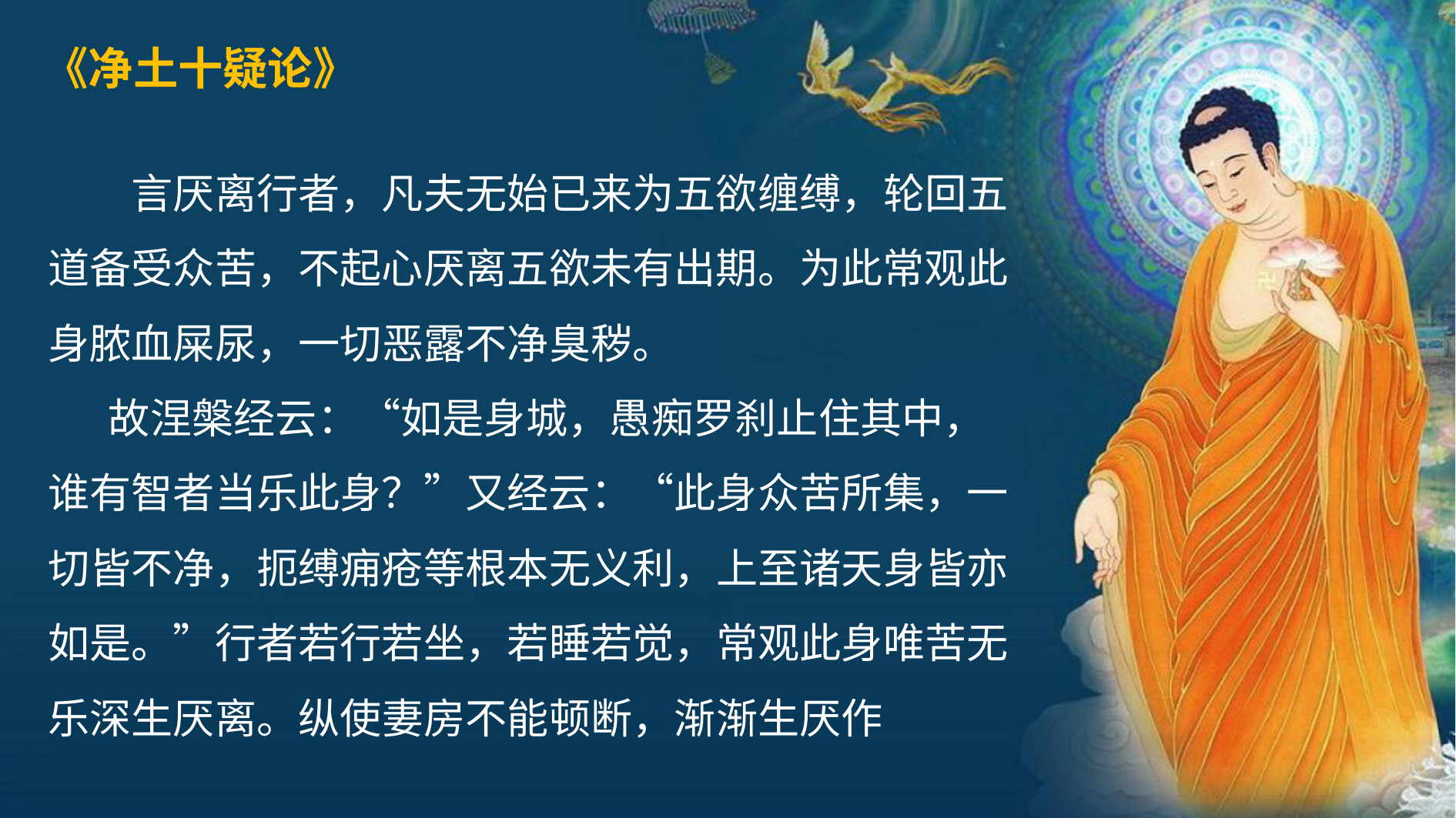

《净土十疑论》
　　言厌离行者，凡夫无始已来为五欲缠缚，轮回五道备受众苦，不起心厌离五欲未有出期。为此常观此身脓血屎尿，一切恶露不净臭秽。
　  故涅槃经云：“如是身城，愚痴罗刹止住其中，谁有智者当乐此身？”又经云：“此身众苦所集，一切皆不净，扼缚痈疮等根本无义利，上至诸天身皆亦如是。”行者若行若坐，若睡若觉，常观此身唯苦无乐深生厌离。纵使妻房不能顿断，渐渐生厌作